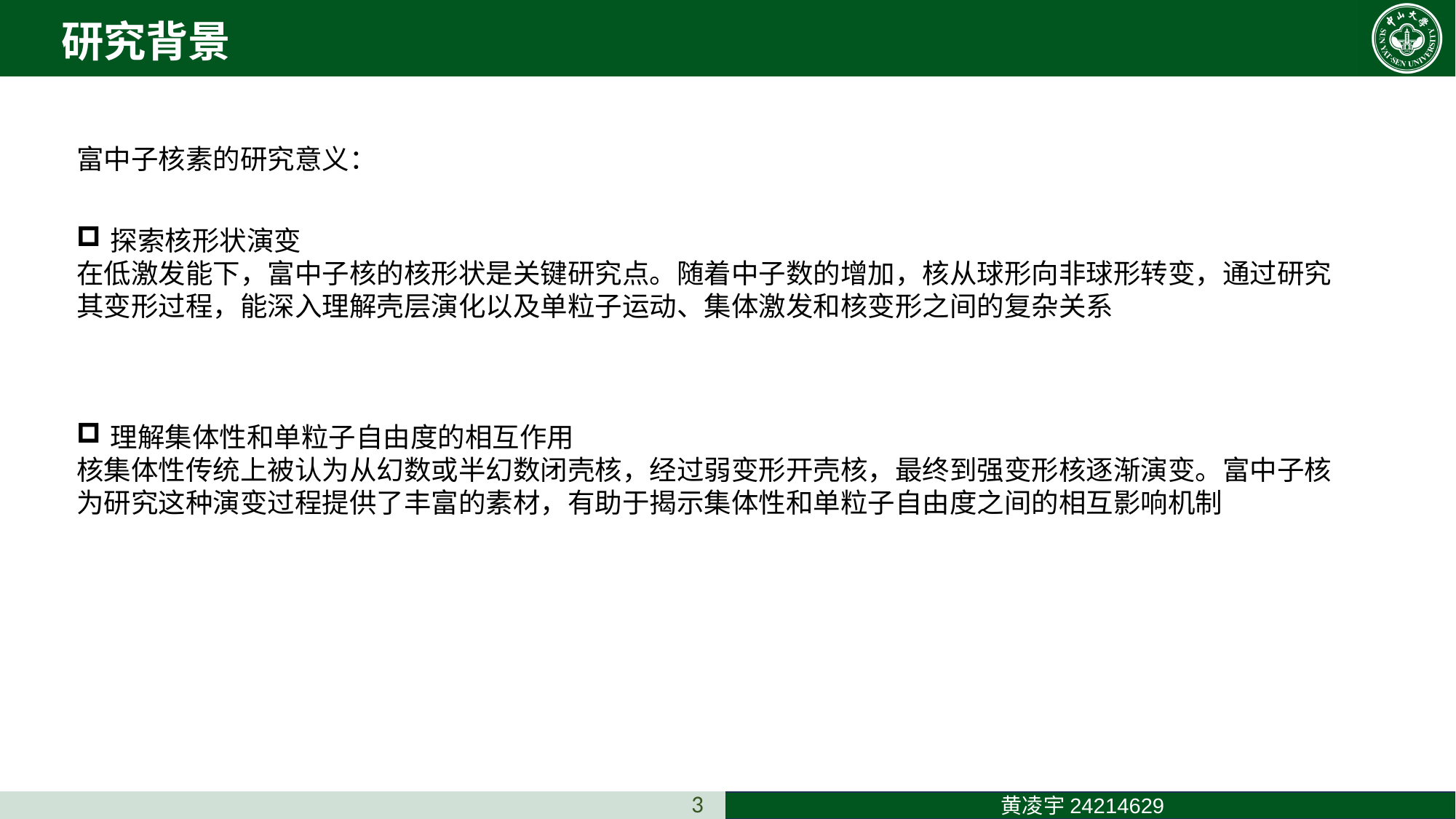

研究背景

富中子核素的研究意义：
探索核形状演变
在低激发能下，富中子核的核形状是关键研究点。随着中子数的增加，核从球形向非球形转变，通过研究其变形过程，能深入理解壳层演化以及单粒子运动、集体激发和核变形之间的复杂关系

理解集体性和单粒子自由度的相互作用
核集体性传统上被认为从幻数或半幻数闭壳核，经过弱变形开壳核，最终到强变形核逐渐演变。富中子核为研究这种演变过程提供了丰富的素材，有助于揭示集体性和单粒子自由度之间的相互影响机制